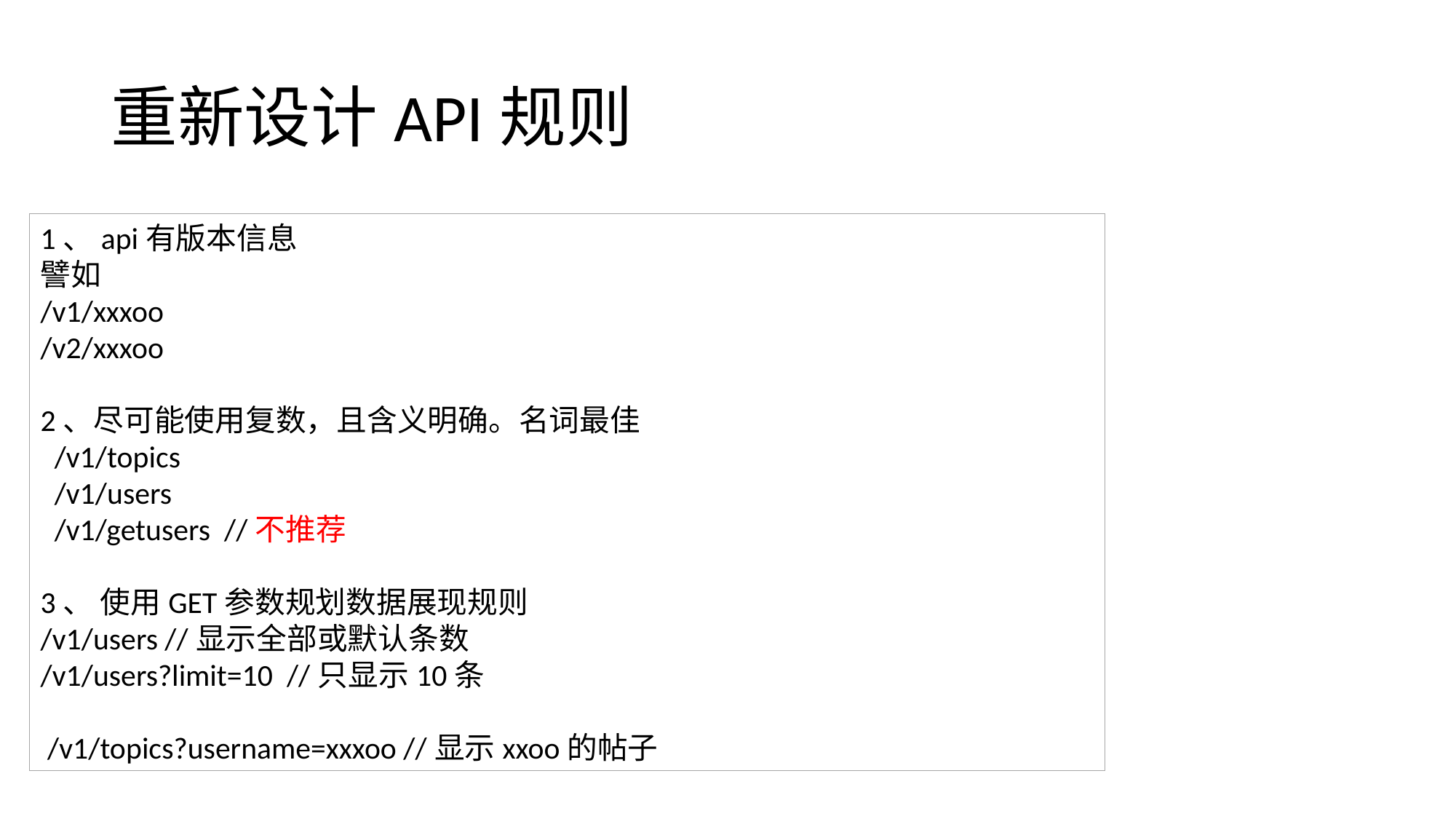

# 重新设计API规则
1、api有版本信息
譬如
/v1/xxxoo
/v2/xxxoo

2、尽可能使用复数，且含义明确。名词最佳
  /v1/topics
  /v1/users
  /v1/getusers  //不推荐

3、 使用GET参数规划数据展现规则
/v1/users //显示全部或默认条数
/v1/users?limit=10  //只显示10条

 /v1/topics?username=xxxoo //显示xxoo的帖子